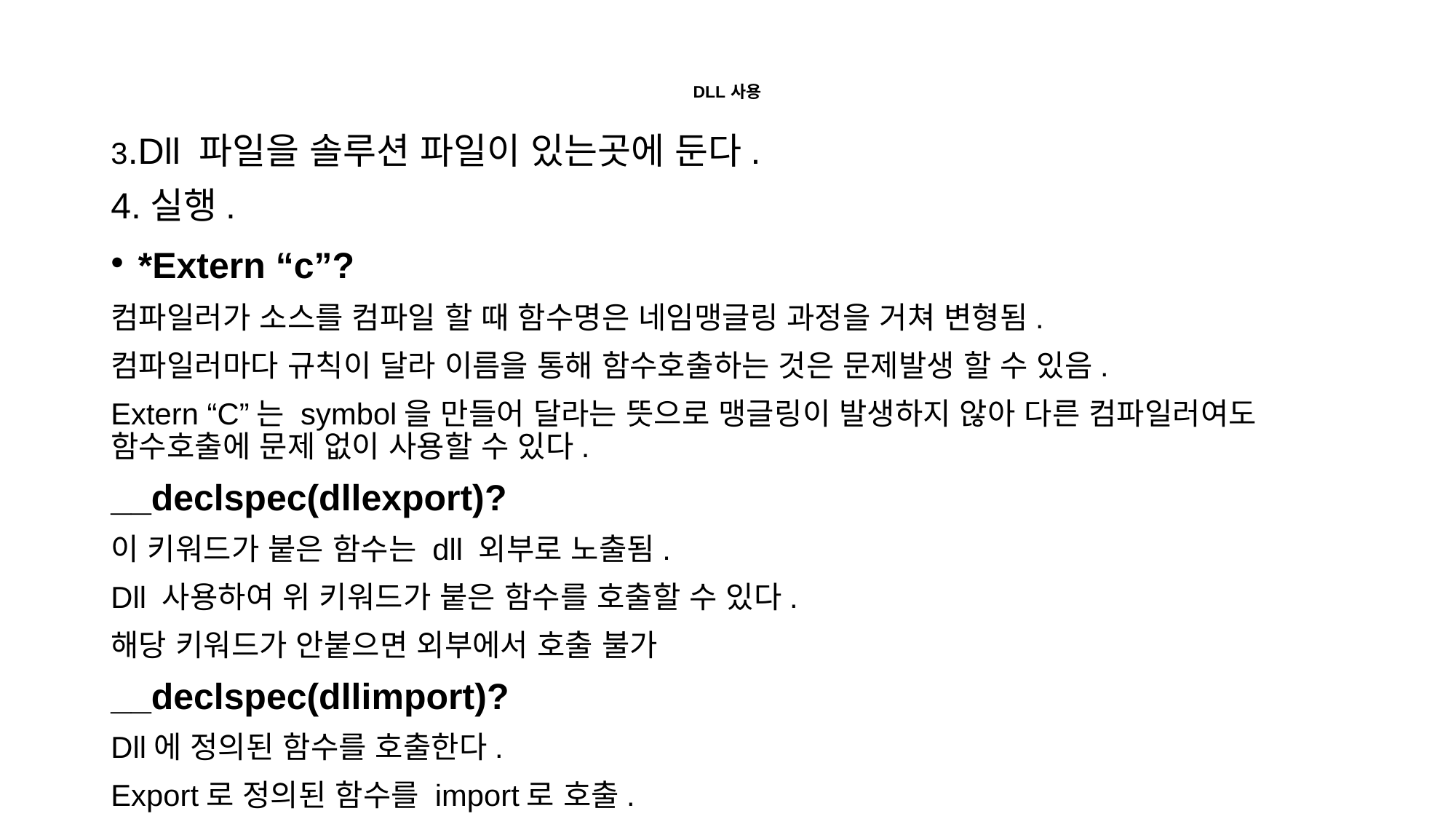

# DLL 사용
3.Dll 파일을 솔루션 파일이 있는곳에 둔다.
4.실행.
*Extern “c”?
컴파일러가 소스를 컴파일 할 때 함수명은 네임맹글링 과정을 거쳐 변형됨.
컴파일러마다 규칙이 달라 이름을 통해 함수호출하는 것은 문제발생 할 수 있음.
Extern “C”는 symbol을 만들어 달라는 뜻으로 맹글링이 발생하지 않아 다른 컴파일러여도 함수호출에 문제 없이 사용할 수 있다.
__declspec(dllexport)?
이 키워드가 붙은 함수는 dll 외부로 노출됨.
Dll 사용하여 위 키워드가 붙은 함수를 호출할 수 있다.
해당 키워드가 안붙으면 외부에서 호출 불가
__declspec(dllimport)?
Dll에 정의된 함수를 호출한다.
Export로 정의된 함수를 import로 호출.